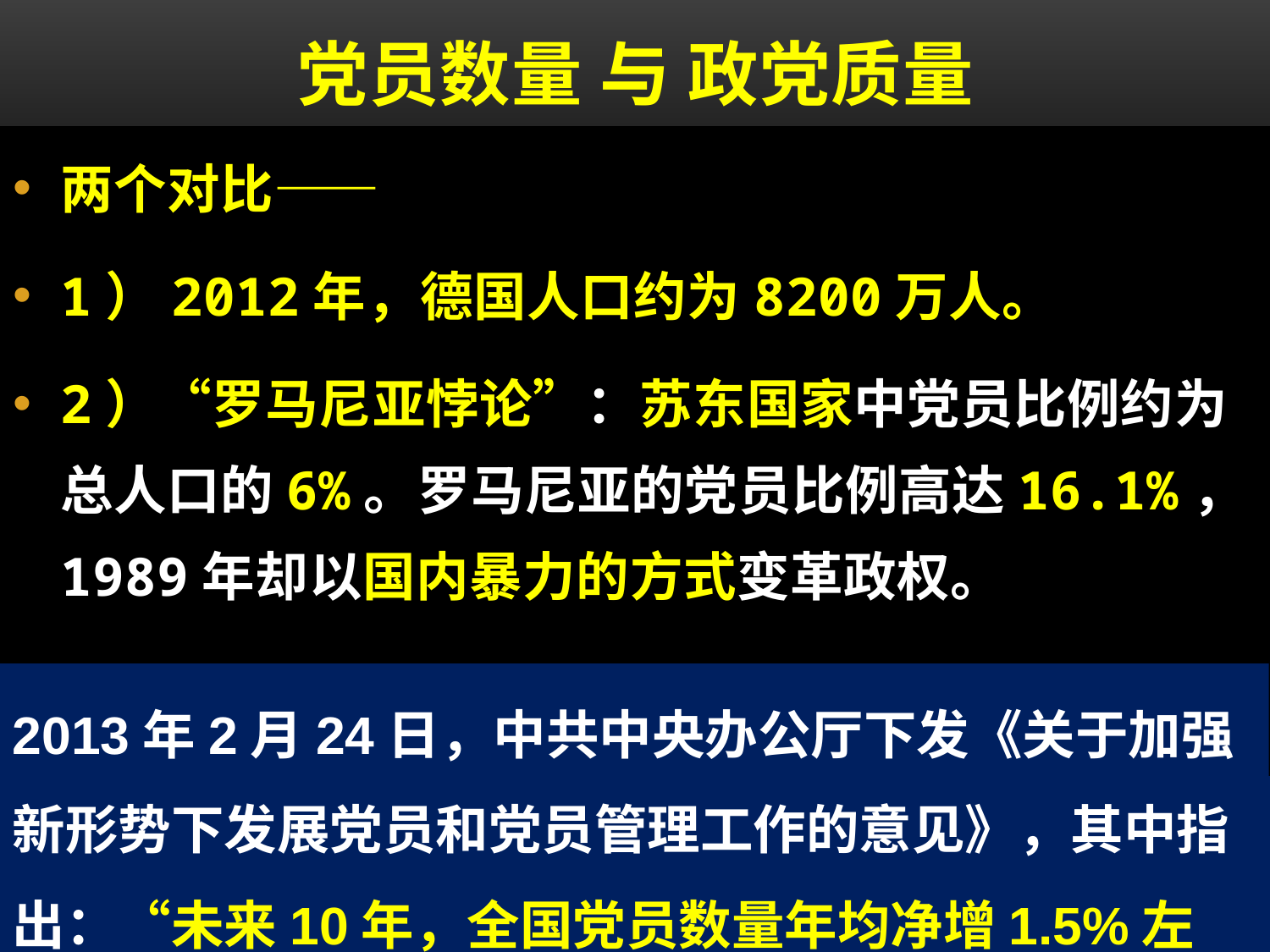

# 党员数量 与 政党质量
两个对比——
1）2012年，德国人口约为8200万人。
2）“罗马尼亚悖论”：苏东国家中党员比例约为总人口的6%。罗马尼亚的党员比例高达16.1%，1989年却以国内暴力的方式变革政权。

2015年底，中国共产党党员总数为8779.3万名，比上年净增110.7万名，增幅为1.3%。党的基层组织436万个，比上年增加5.6万个，增幅为1.3%。
党的十六大以来，2003年党员人数比2002年增加1.9%。此后10年，除2005年净增长率是1.7%，比2004年稍有降低之外，党员净增人数逐年上升。2012年突破3%，达到3.1%。新入党的党员中大学生党员约占40%。
2013年2月24日，中共中央办公厅下发《关于加强新形势下发展党员和党员管理工作的意见》，其中指出：“未来10年，全国党员数量年均净增1.5%左右。”
至2012年底，中共党员总数达8512.7万名，约占全国人口的 6%。